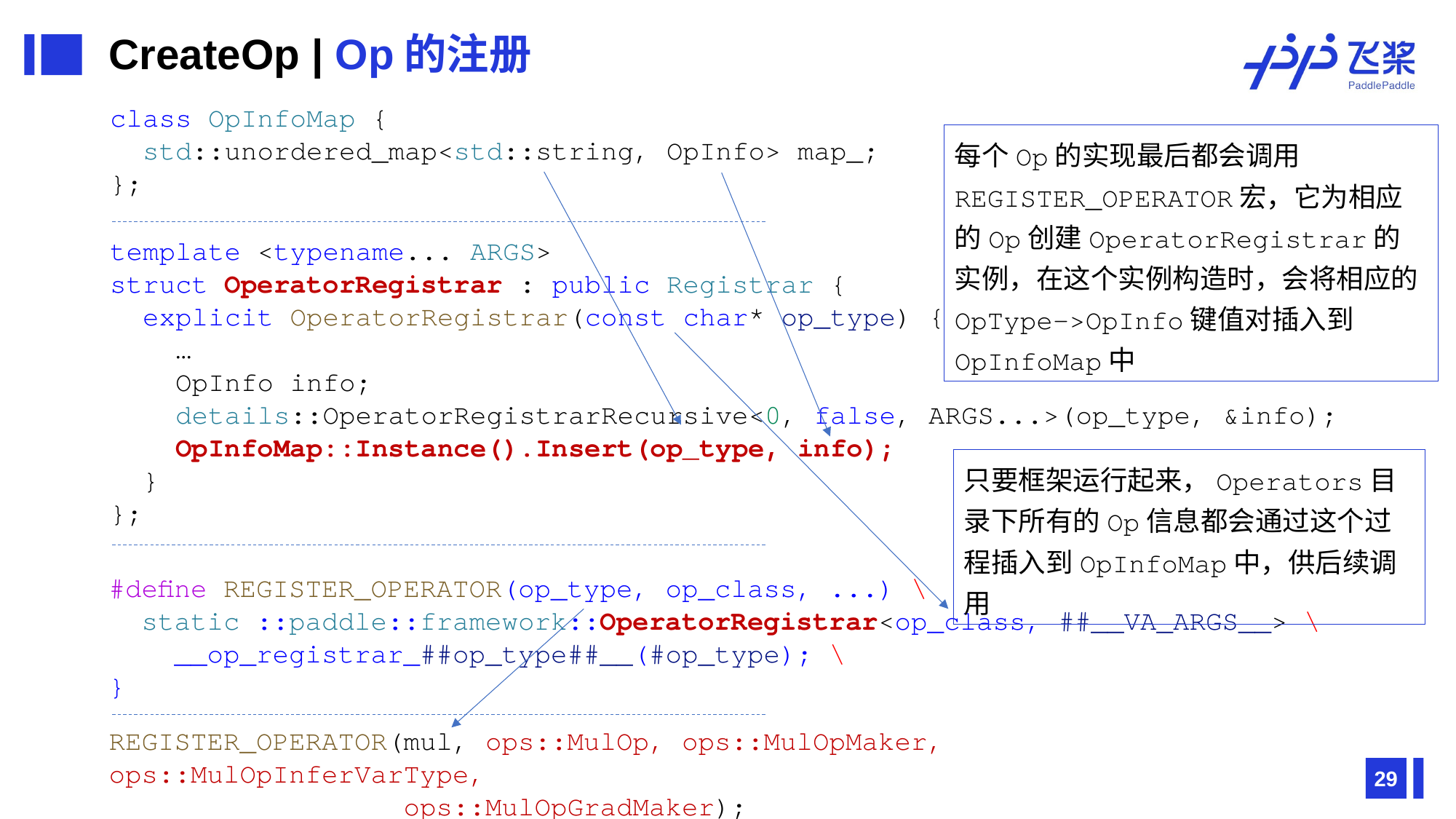

CreateOp | Op的注册
class OpInfoMap {
  std::unordered_map<std::string, OpInfo> map_;
};
每个Op的实现最后都会调用REGISTER_OPERATOR宏，它为相应的Op创建OperatorRegistrar的实例，在这个实例构造时，会将相应的OpType->OpInfo键值对插入到OpInfoMap中
template <typename... ARGS>
struct OperatorRegistrar : public Registrar {
  explicit OperatorRegistrar(const char* op_type) {
    …
    OpInfo info;
    details::OperatorRegistrarRecursive<0, false, ARGS...>(op_type, &info);
    OpInfoMap::Instance().Insert(op_type, info);
  }
};
只要框架运行起来，Operators目录下所有的Op信息都会通过这个过程插入到OpInfoMap中，供后续调用
#define REGISTER_OPERATOR(op_type, op_class, ...) \
  static ::paddle::framework::OperatorRegistrar<op_class, ##__VA_ARGS__> \
    __op_registrar_##op_type##__(#op_type); \
}
REGISTER_OPERATOR(mul, ops::MulOp, ops::MulOpMaker, ops::MulOpInferVarType,
                  ops::MulOpGradMaker);
29